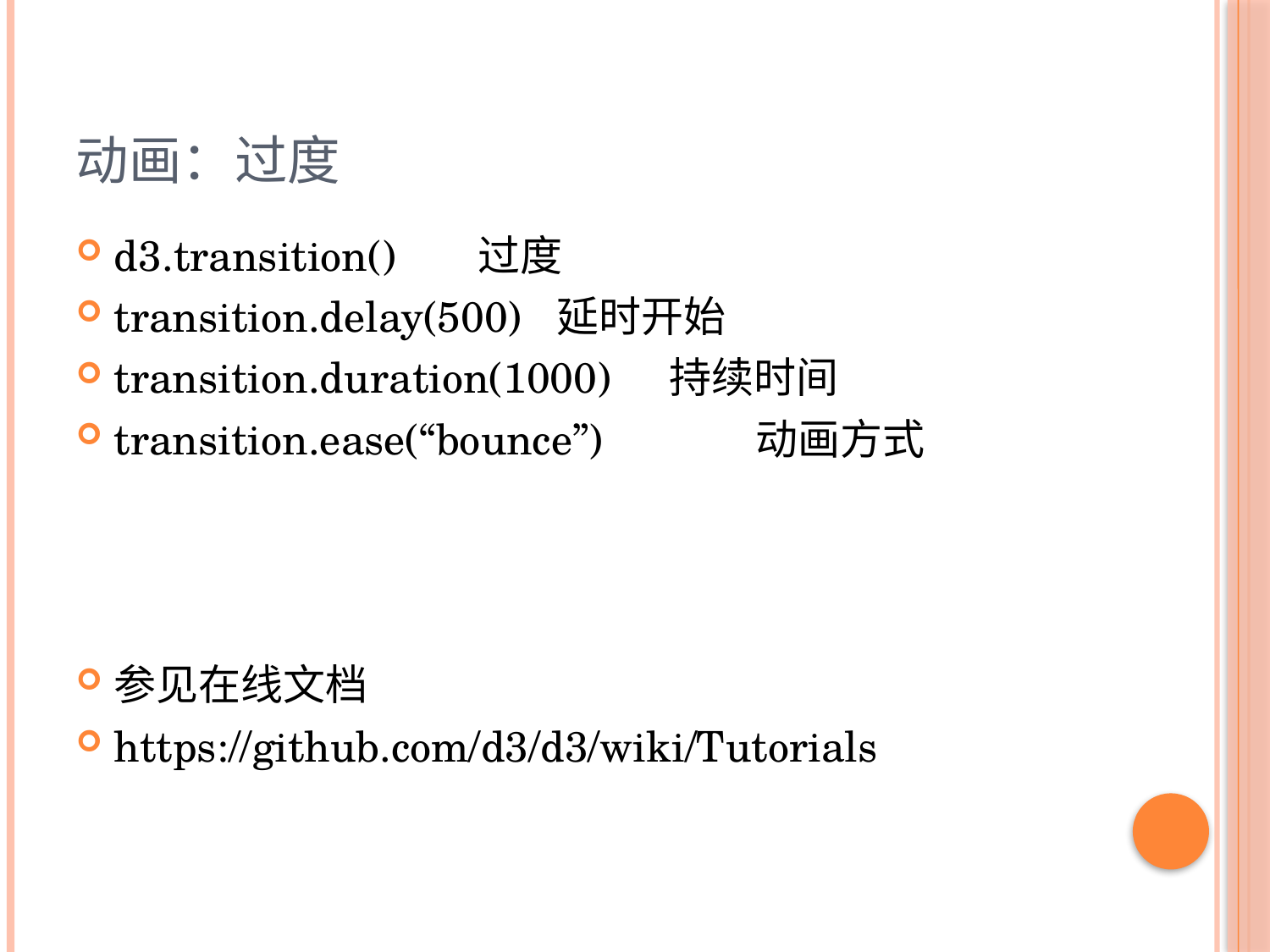

# 动画：过度
d3.transition()      过度
transition.delay(500)  延时开始
transition.duration(1000)    持续时间
transition.ease(“bounce”)            动画方式

参见在线文档
https://github.com/d3/d3/wiki/Tutorials